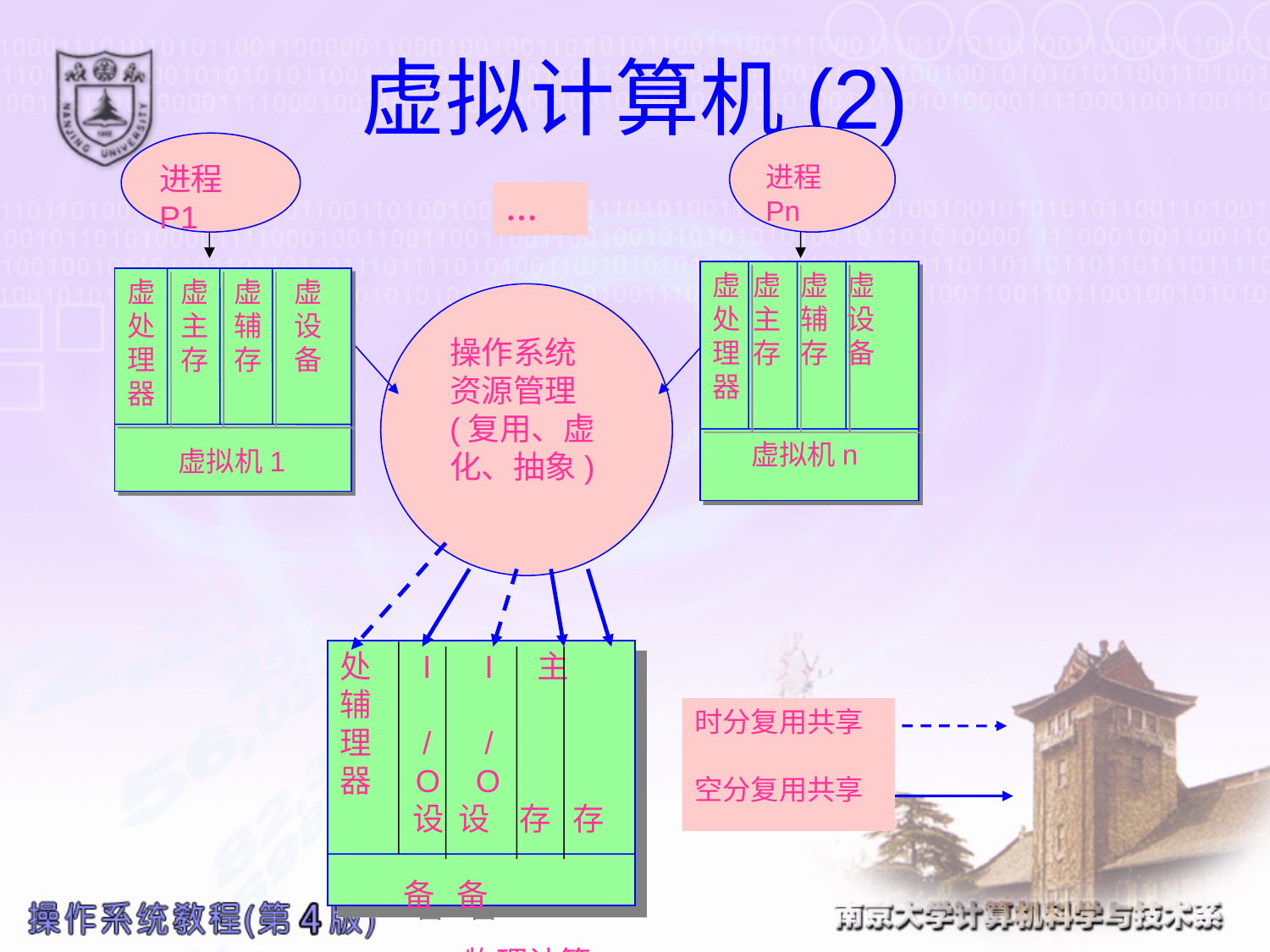

# 虚拟计算机(2)

进程P1
进程Pn
…

虚  虚   虚   虚
处  主   辅   设
理  存   存   备
器

     虚拟机n

虚    虚    虚     虚
处    主    辅     设
理    存    存     备
器

       虚拟机1

操作系统
资源管理(复用、虚化、抽象)

处      I      I    主    辅
理      /      /
器     O    O
         设  设    存   存
备   备

          物理计算机

时分复用共享

空分复用共享